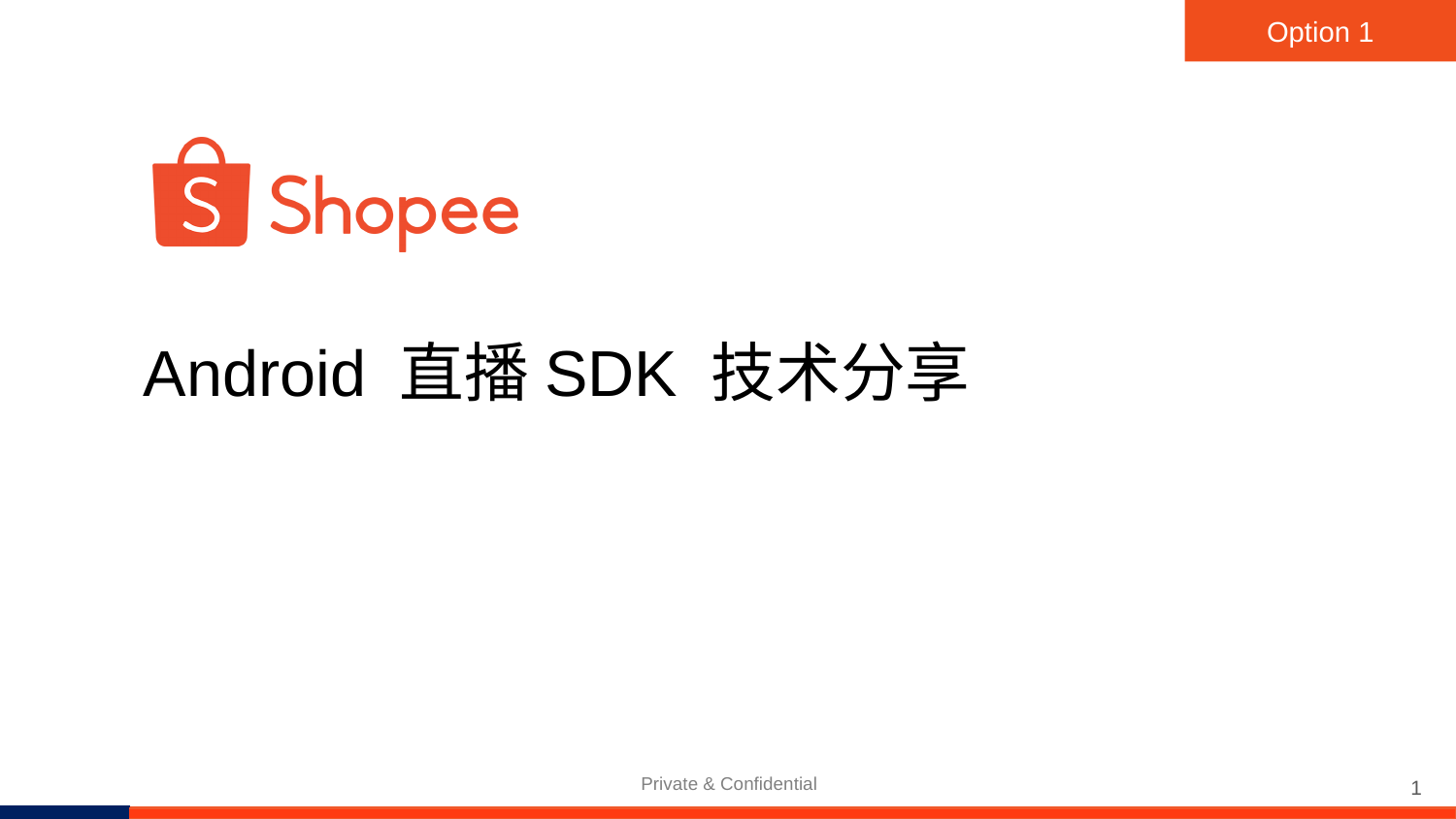

Option 1
# Android 直播SDK 技术分享

1